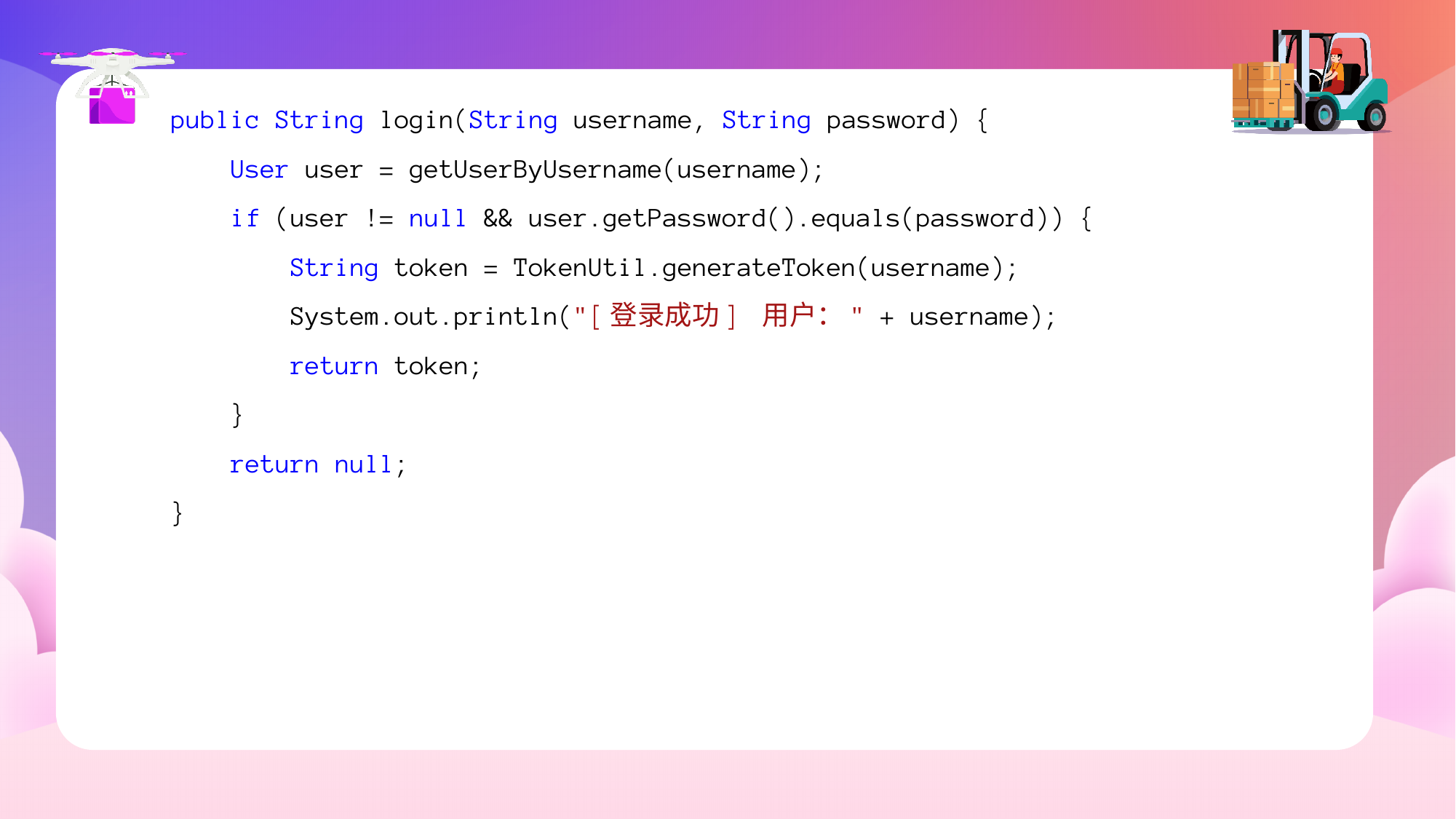

public String login(String username, String password) {
        User user = getUserByUsername(username);
        if (user != null && user.getPassword().equals(password)) {
            String token = TokenUtil.generateToken(username);
            System.out.println("[登录成功] 用户：" + username);
            return token;
        }
        return null;
    }